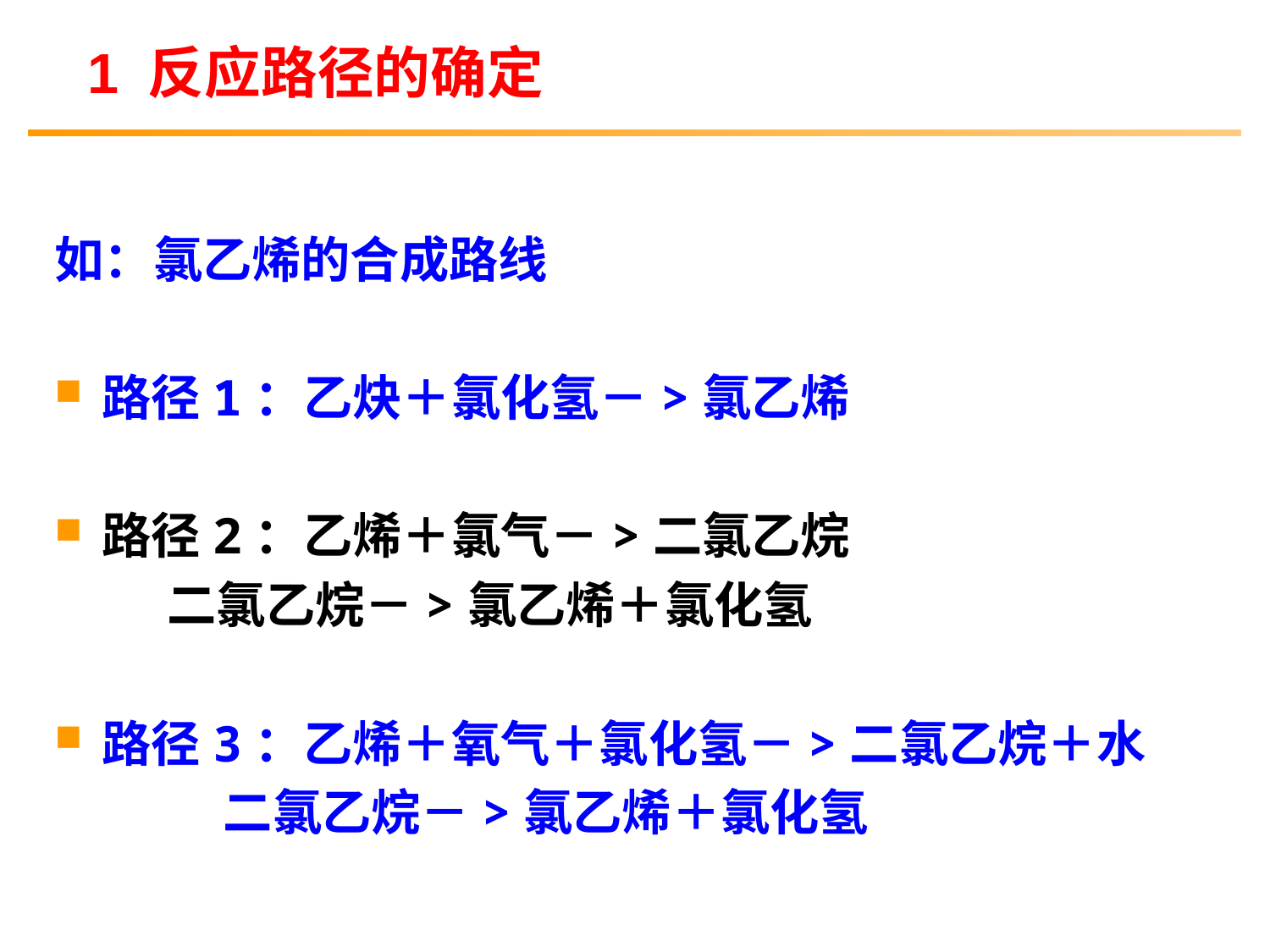

# 1 反应路径的确定
如：氯乙烯的合成路线

路径1：乙炔＋氯化氢－>氯乙烯

路径2：乙烯＋氯气－>二氯乙烷
         二氯乙烷－>氯乙烯＋氯化氢

路径3：乙烯＋氧气＋氯化氢－>二氯乙烷＋水
              二氯乙烷－>氯乙烯＋氯化氢